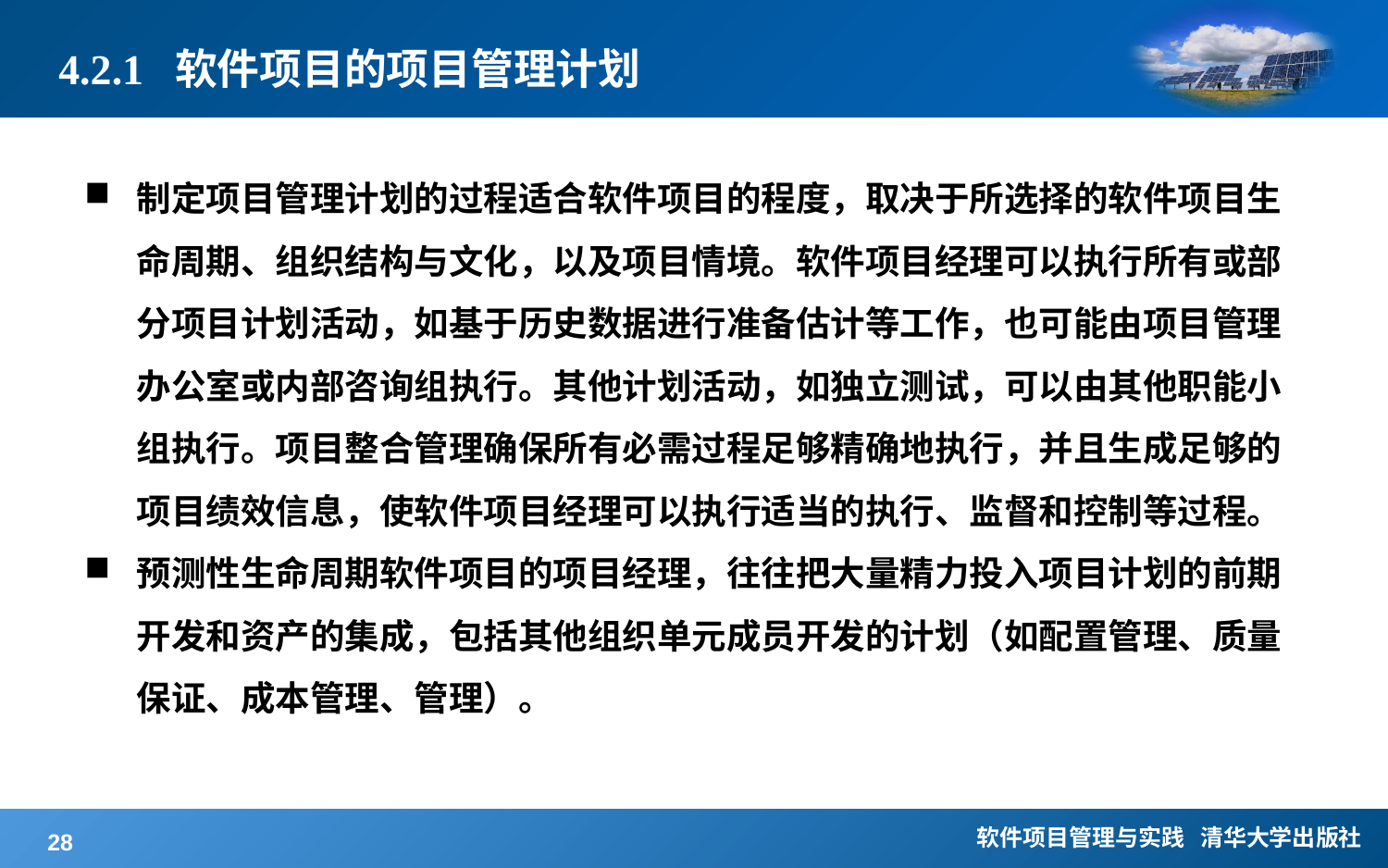

# 4.2.1  软件项目的项目管理计划
制定项目管理计划的过程适合软件项目的程度，取决于所选择的软件项目生命周期、组织结构与文化，以及项目情境。软件项目经理可以执行所有或部分项目计划活动，如基于历史数据进行准备估计等工作，也可能由项目管理办公室或内部咨询组执行。其他计划活动，如独立测试，可以由其他职能小组执行。项目整合管理确保所有必需过程足够精确地执行，并且生成足够的项目绩效信息，使软件项目经理可以执行适当的执行、监督和控制等过程。
预测性生命周期软件项目的项目经理，往往把大量精力投入项目计划的前期开发和资产的集成，包括其他组织单元成员开发的计划（如配置管理、质量保证、成本管理、管理）。